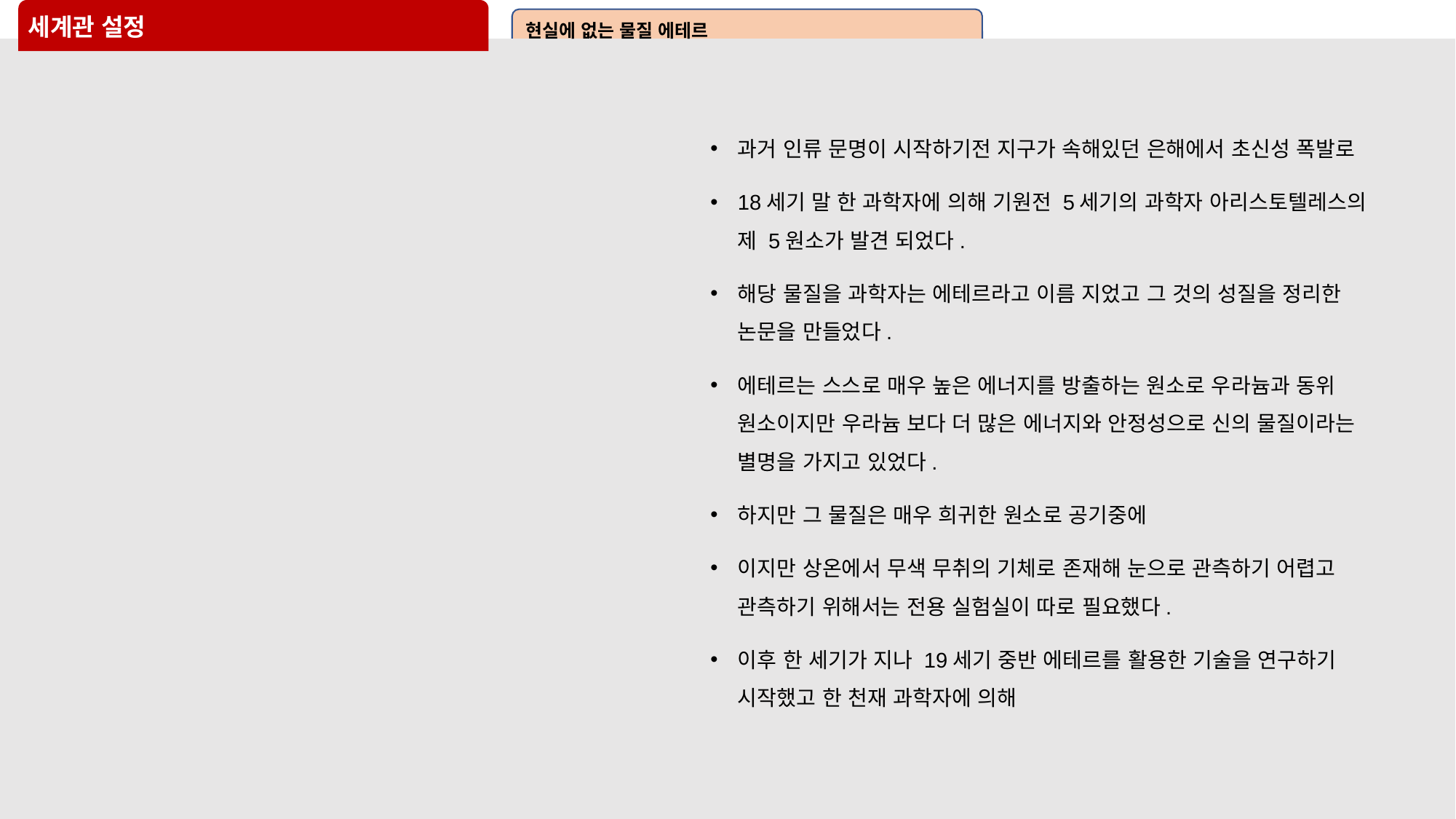

# 세계관 설정
현실에 없는 물질 에테르

과거 인류 문명이 시작하기전 지구가 속해있던 은해에서 초신성 폭발로
18세기 말 한 과학자에 의해 기원전 5세기의 과학자 아리스토텔레스의 제 5원소가 발견 되었다.
해당 물질을 과학자는 에테르라고 이름 지었고 그 것의 성질을 정리한 논문을 만들었다.
에테르는 스스로 매우 높은 에너지를 방출하는 원소로 우라늄과 동위 원소이지만 우라늄 보다 더 많은 에너지와 안정성으로 신의 물질이라는 별명을 가지고 있었다.
하지만 그 물질은 매우 희귀한 원소로 공기중에
이지만 상온에서 무색 무취의 기체로 존재해 눈으로 관측하기 어렵고 관측하기 위해서는 전용 실험실이 따로 필요했다.
이후 한 세기가 지나 19세기 중반 에테르를 활용한 기술을 연구하기 시작했고 한 천재 과학자에 의해